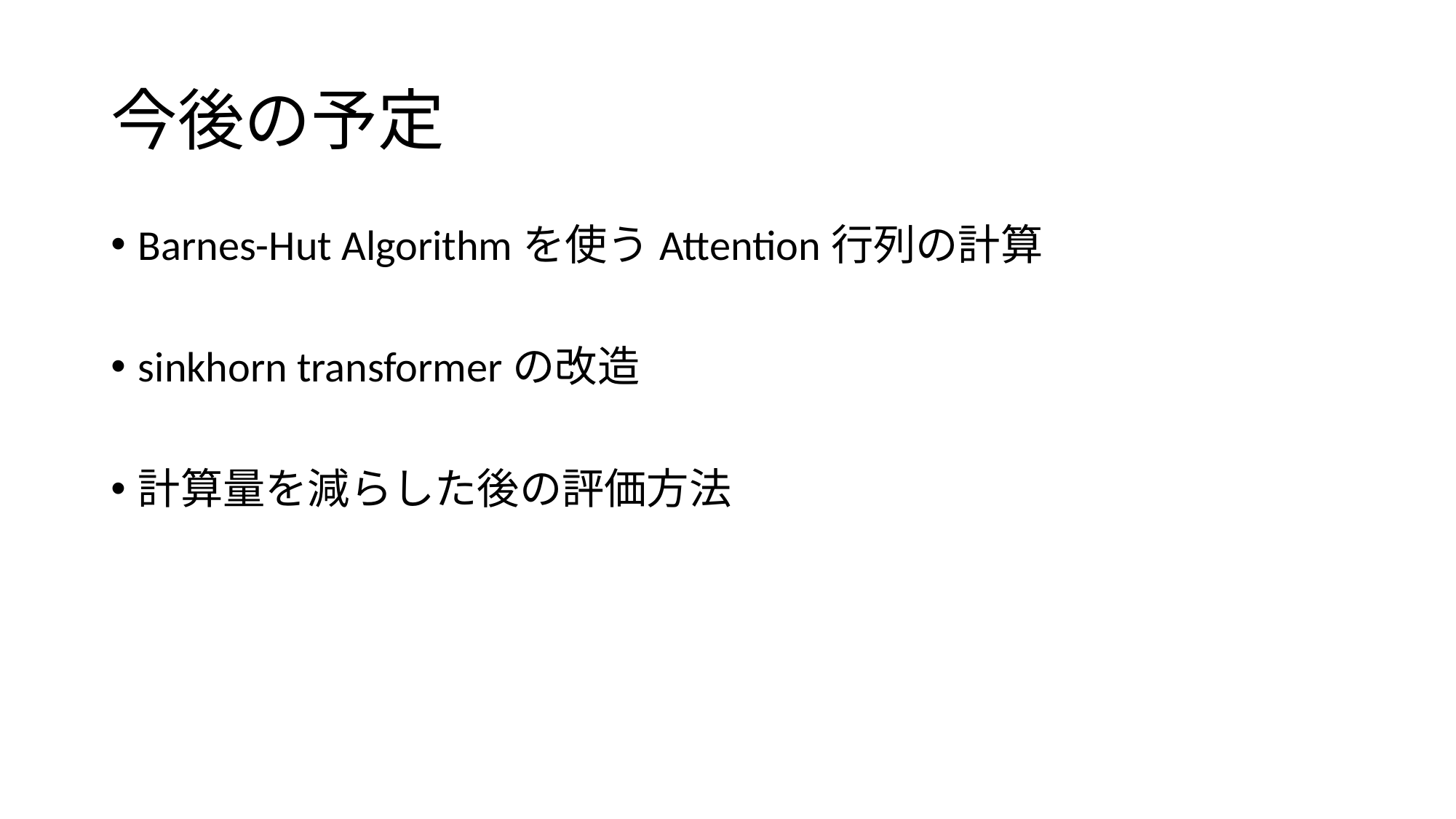

# 今後の予定
Barnes-Hut Algorithmを使うAttention行列の計算

sinkhorn transformerの改造

計算量を減らした後の評価方法